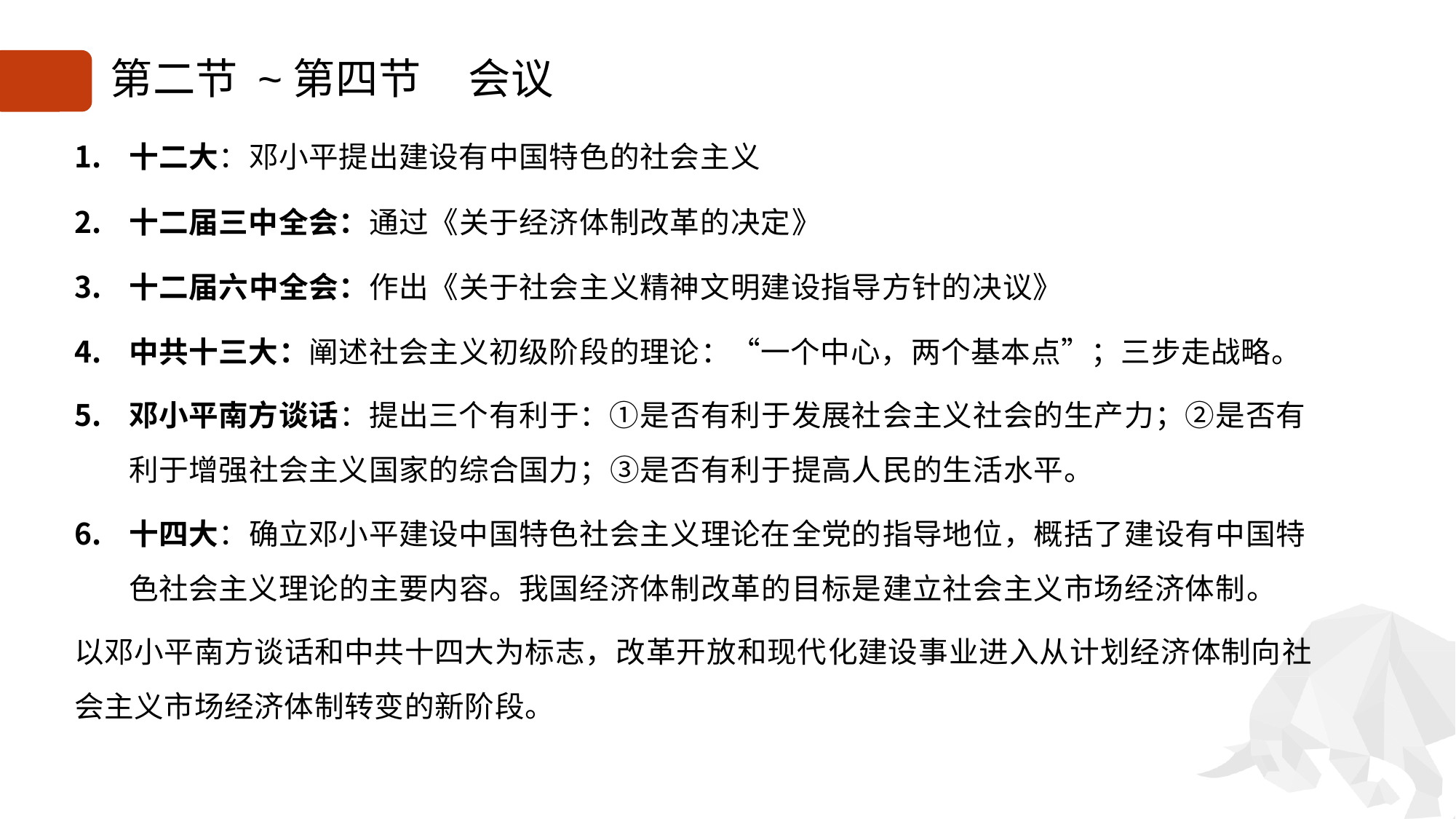

# 第二节 ~第四节	会议
十二大：邓小平提出建设有中国特色的社会主义

十二届三中全会：通过《关于经济体制改革的决定》

十二届六中全会：作出《关于社会主义精神文明建设指导方针的决议》

中共十三大：阐述社会主义初级阶段的理论：“一个中心，两个基本点”；三步走战略。
邓小平南方谈话：提出三个有利于：①是否有利于发展社会主义社会的生产力；②是否有 利于增强社会主义国家的综合国力；③是否有利于提高人民的生活水平。
十四大：确立邓小平建设中国特色社会主义理论在全党的指导地位，概括了建设有中国特 色社会主义理论的主要内容。我国经济体制改革的目标是建立社会主义市场经济体制。
以邓小平南方谈话和中共十四大为标志，改革开放和现代化建设事业进入从计划经济体制向社 会主义市场经济体制转变的新阶段。